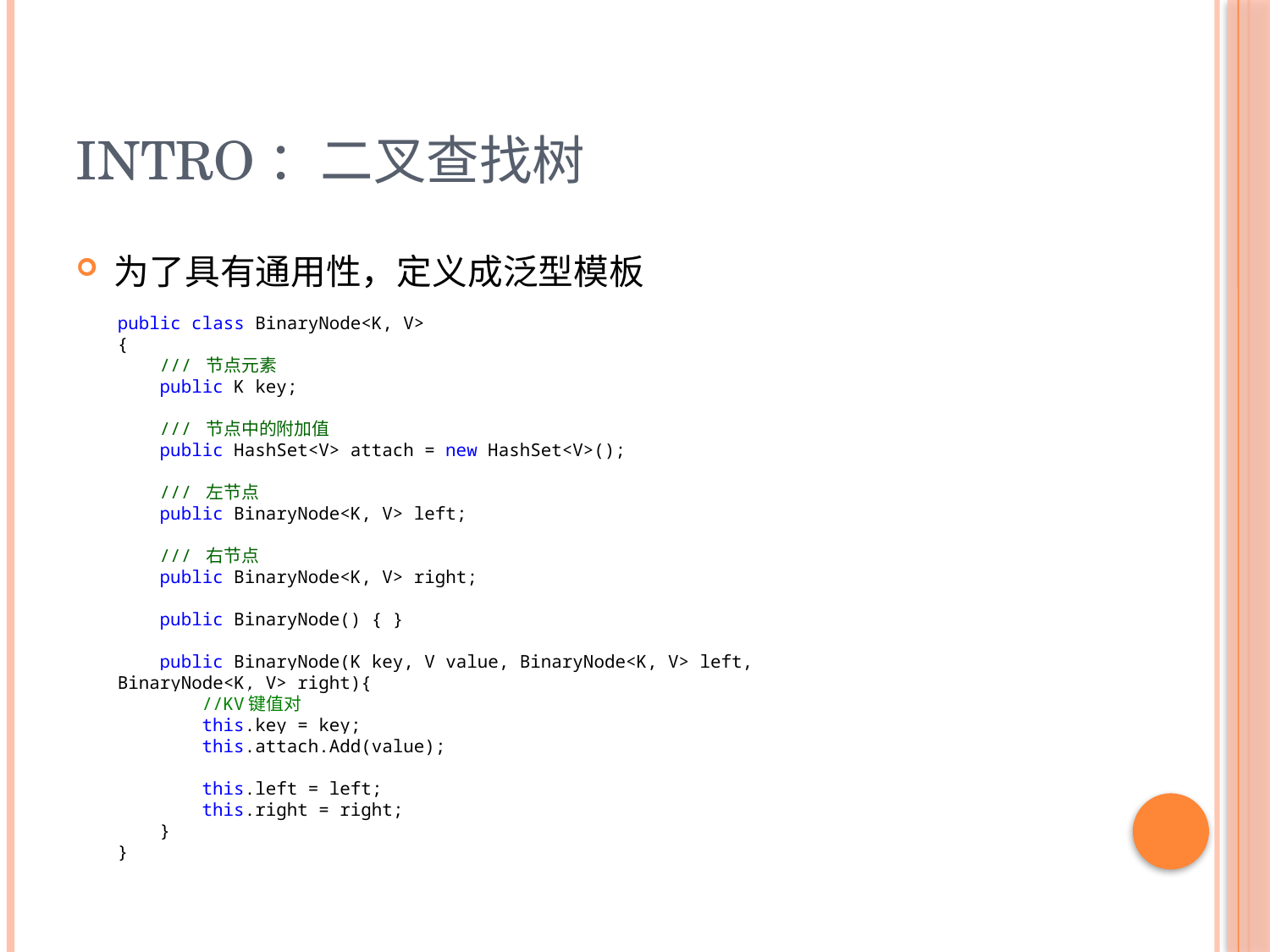

# Intro：二叉查找树
为了具有通用性，定义成泛型模板
public class BinaryNode<K, V>
{
    /// 节点元素
    public K key;

    /// 节点中的附加值
    public HashSet<V> attach = new HashSet<V>();

    /// 左节点
    public BinaryNode<K, V> left;

    /// 右节点
    public BinaryNode<K, V> right;

    public BinaryNode() { }

    public BinaryNode(K key, V value, BinaryNode<K, V> left, BinaryNode<K, V> right){
        //KV键值对
        this.key = key;
        this.attach.Add(value);

        this.left = left;
        this.right = right;
    }
}